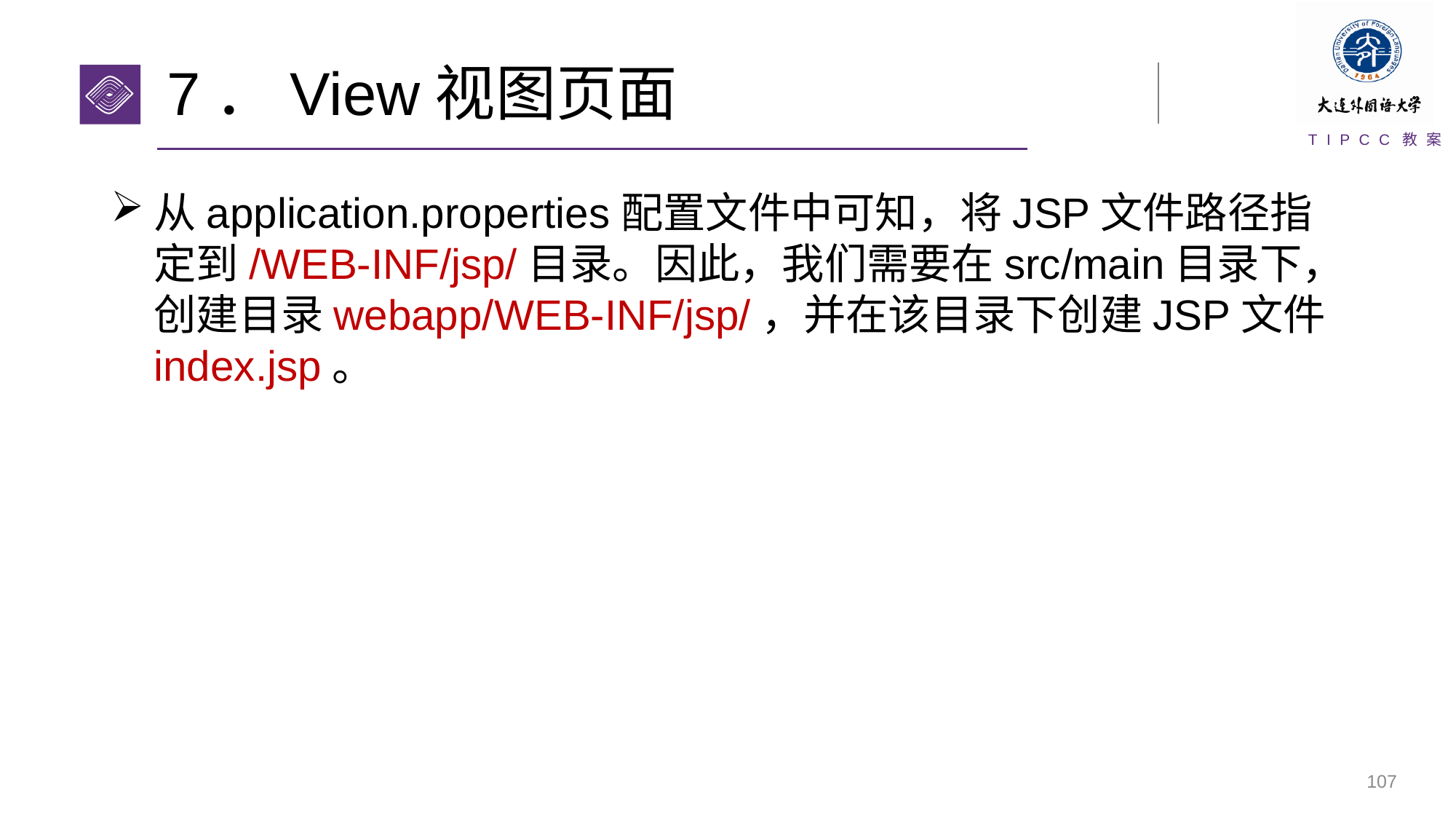

# 7．View视图页面
从application.properties配置文件中可知，将JSP文件路径指定到/WEB-INF/jsp/目录。因此，我们需要在src/main目录下，创建目录webapp/WEB-INF/jsp/，并在该目录下创建JSP文件index.jsp。
107